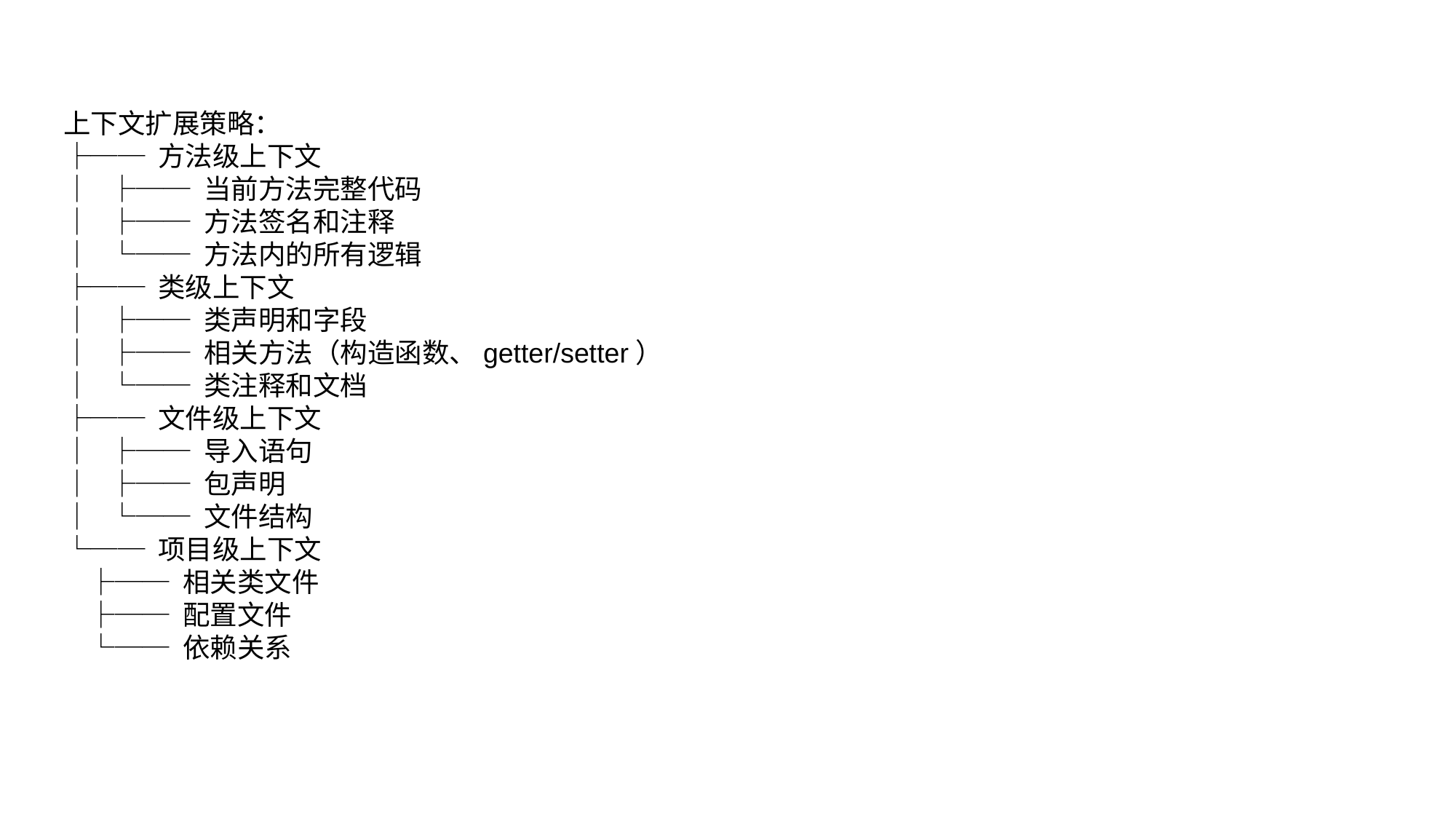

上下文扩展策略：
├── 方法级上下文
│   ├── 当前方法完整代码
│   ├── 方法签名和注释
│   └── 方法内的所有逻辑
├── 类级上下文
│   ├── 类声明和字段
│   ├── 相关方法（构造函数、getter/setter）
│   └── 类注释和文档
├── 文件级上下文
│   ├── 导入语句
│   ├── 包声明
│   └── 文件结构
└── 项目级上下文
    ├── 相关类文件
    ├── 配置文件
    └── 依赖关系